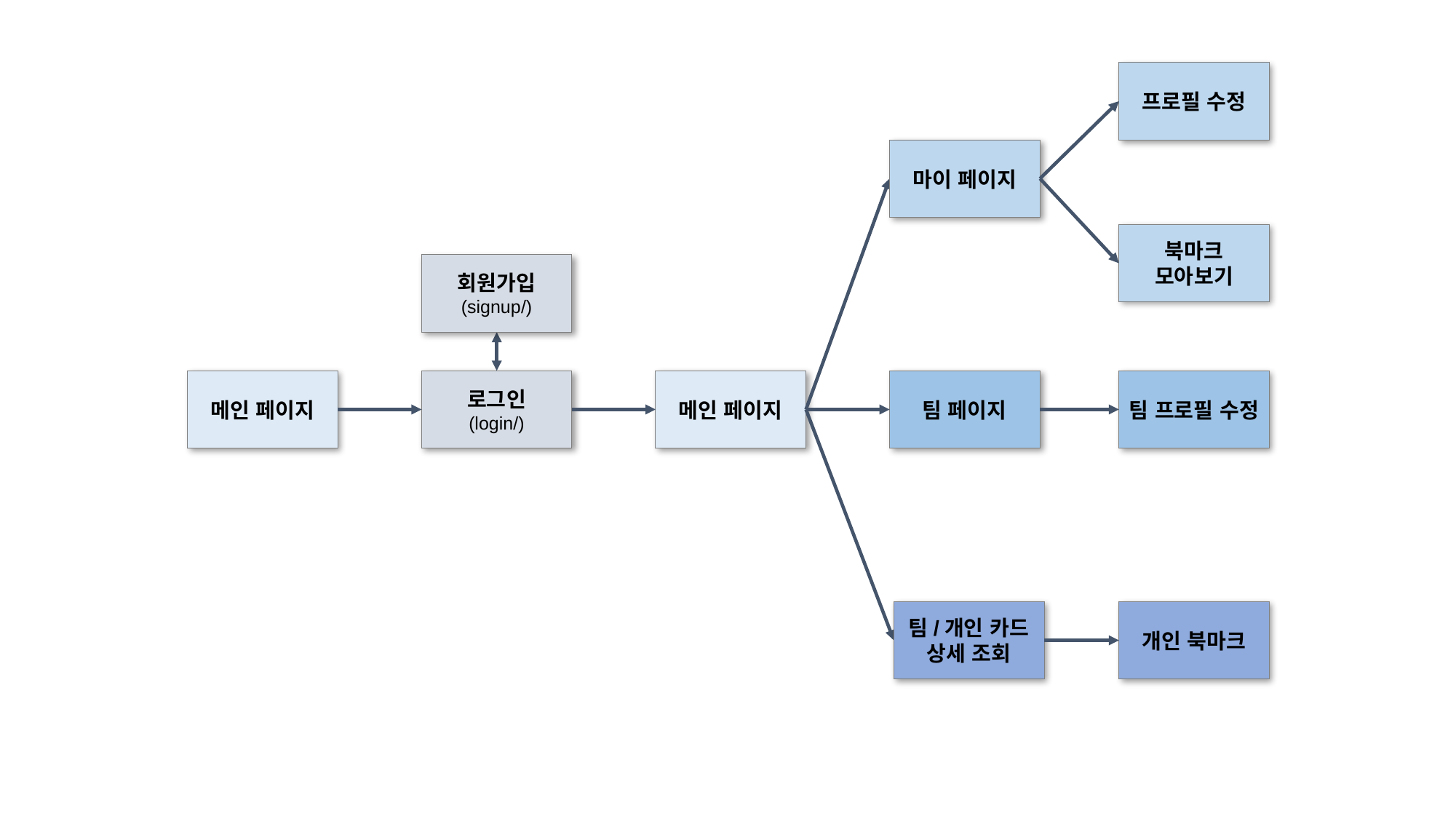

프로필 수정
마이 페이지
북마크
모아보기
회원가입
(signup/)
메인 페이지
로그인
(login/)
메인 페이지
팀 페이지
팀 프로필 수정
팀/개인 카드 상세 조회
개인 북마크